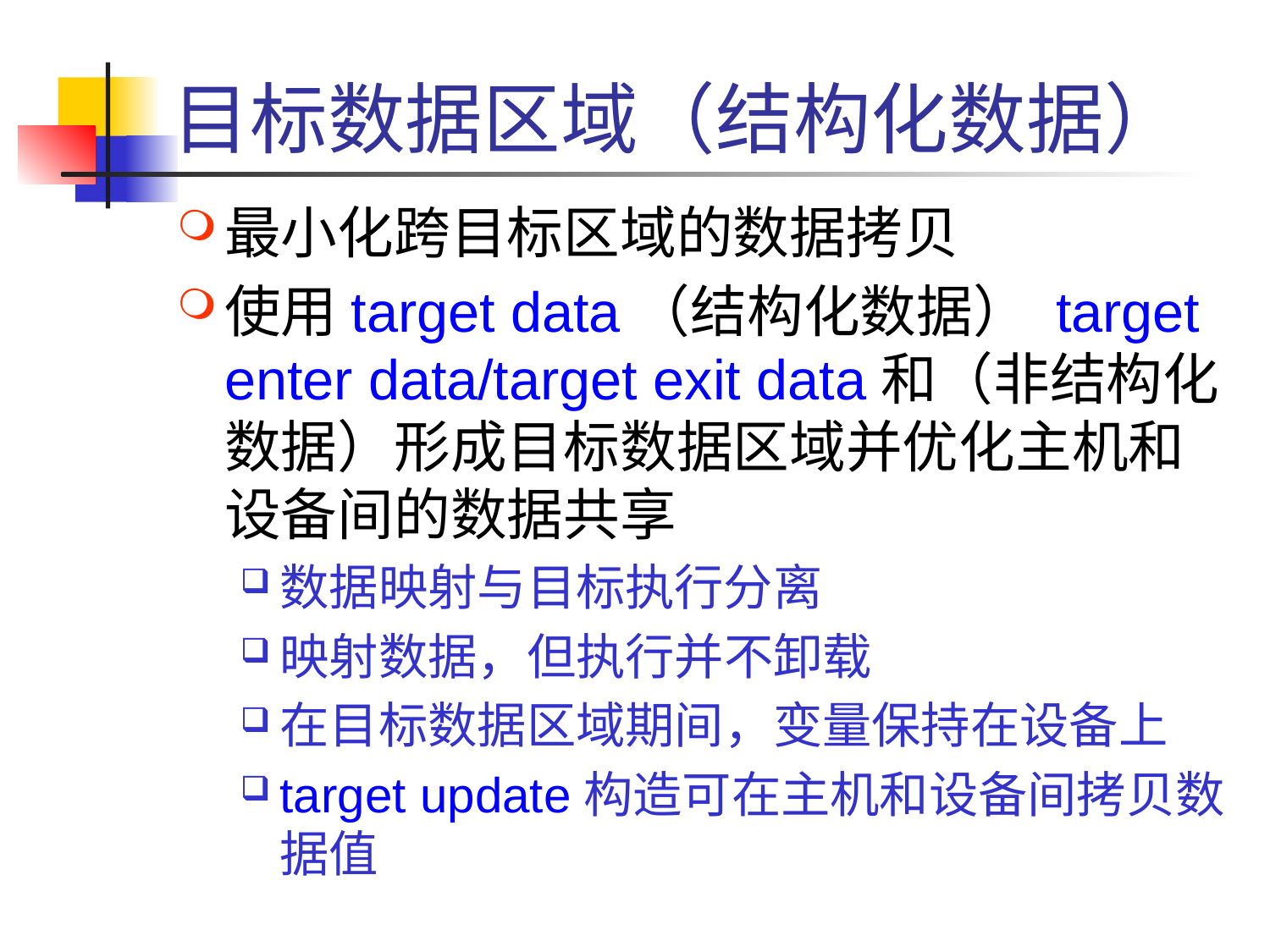

# 目标数据区域（结构化数据）
最小化跨目标区域的数据拷贝
使用target data（结构化数据） target enter data/target exit data和（非结构化数据）形成目标数据区域并优化主机和设备间的数据共享
数据映射与目标执行分离
映射数据，但执行并不卸载
在目标数据区域期间，变量保持在设备上
target update构造可在主机和设备间拷贝数据值